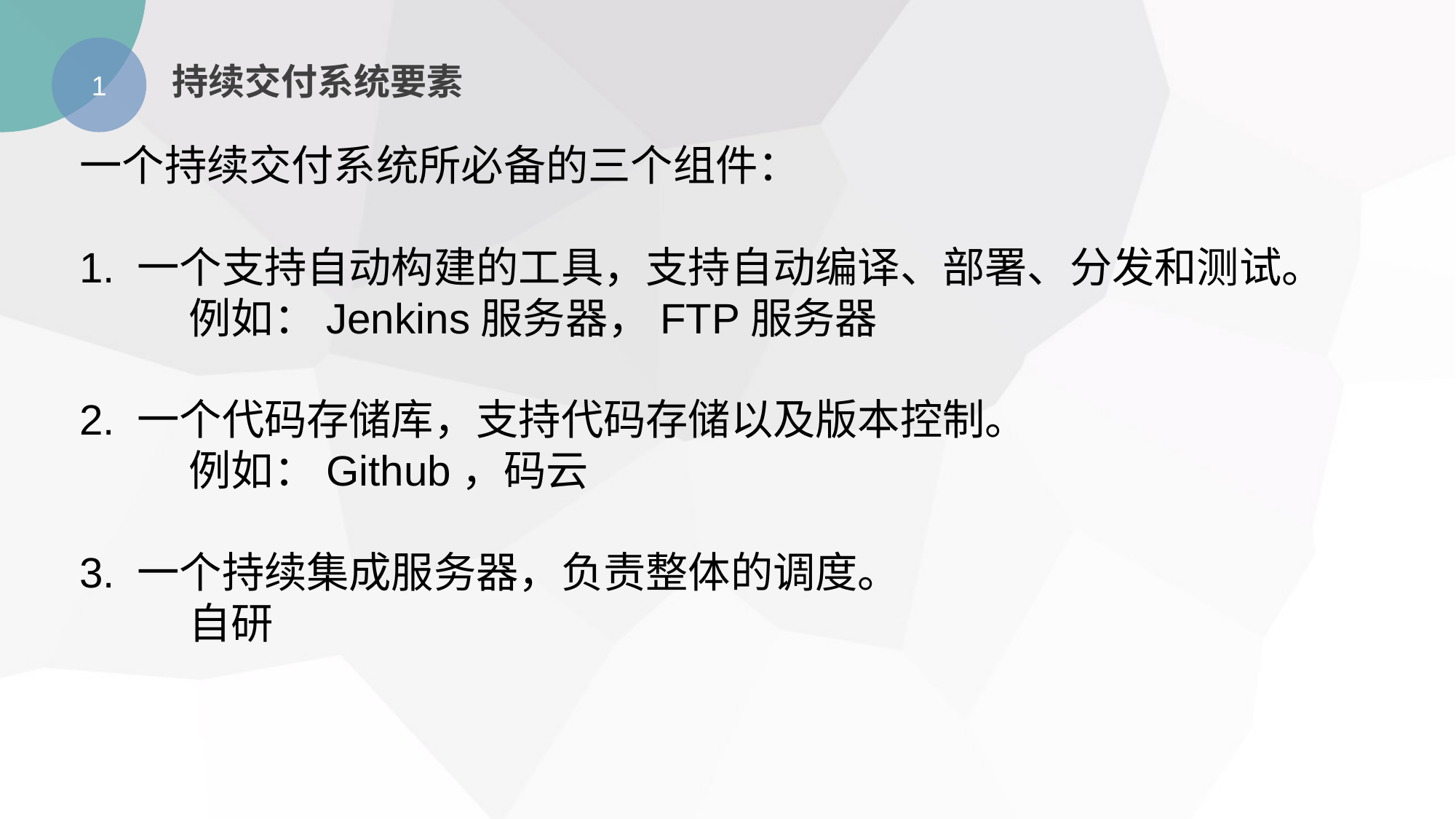

1
持续交付系统要素
一个持续交付系统所必备的三个组件：

1. 一个支持自动构建的工具，支持自动编译、部署、分发和测试。
	例如：Jenkins服务器，FTP服务器

2. 一个代码存储库，支持代码存储以及版本控制。
	例如：Github，码云

3. 一个持续集成服务器，负责整体的调度。
	自研